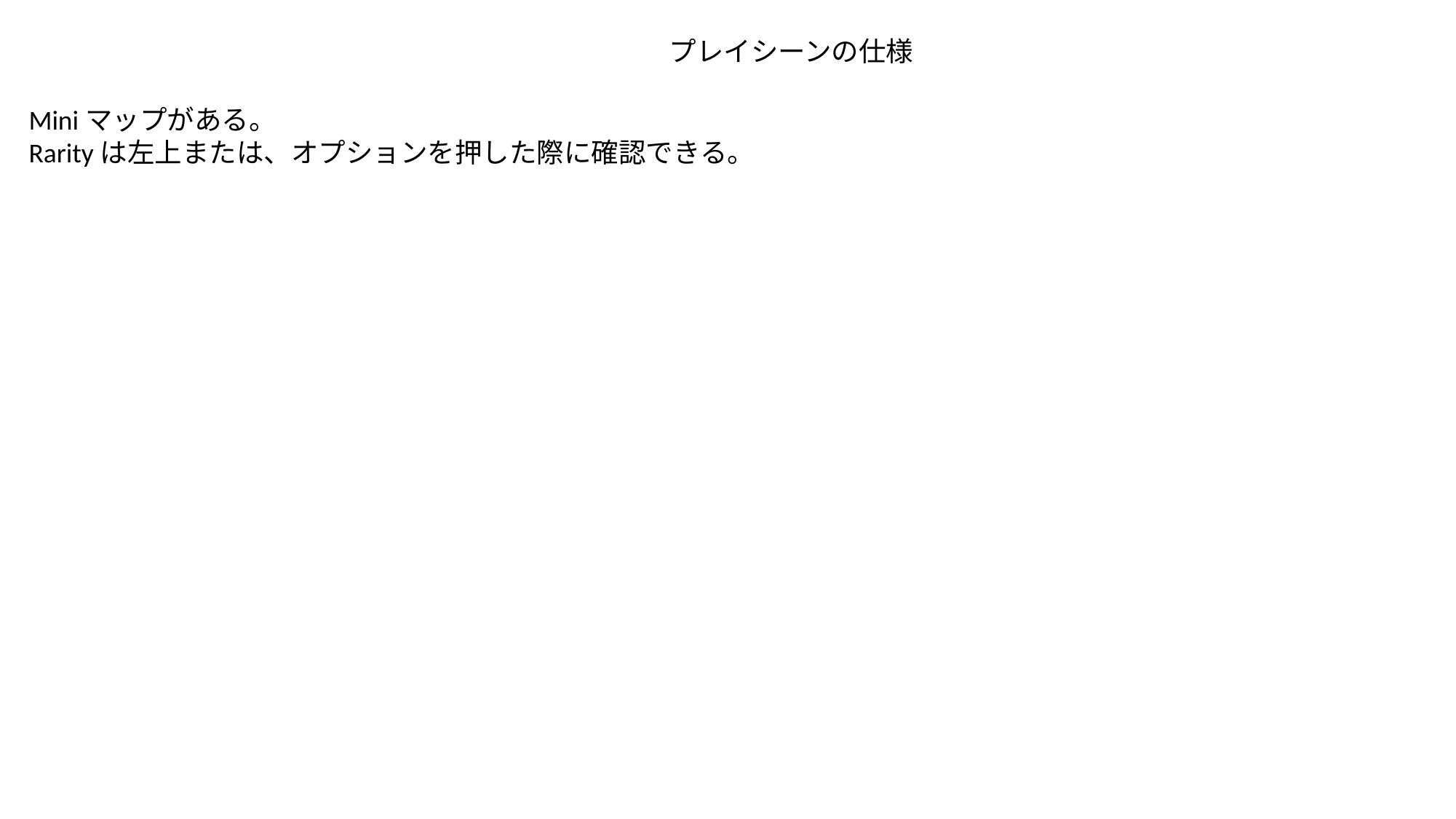

プレイシーンの仕様
Miniマップがある。
Rarityは左上または、オプションを押した際に確認できる。